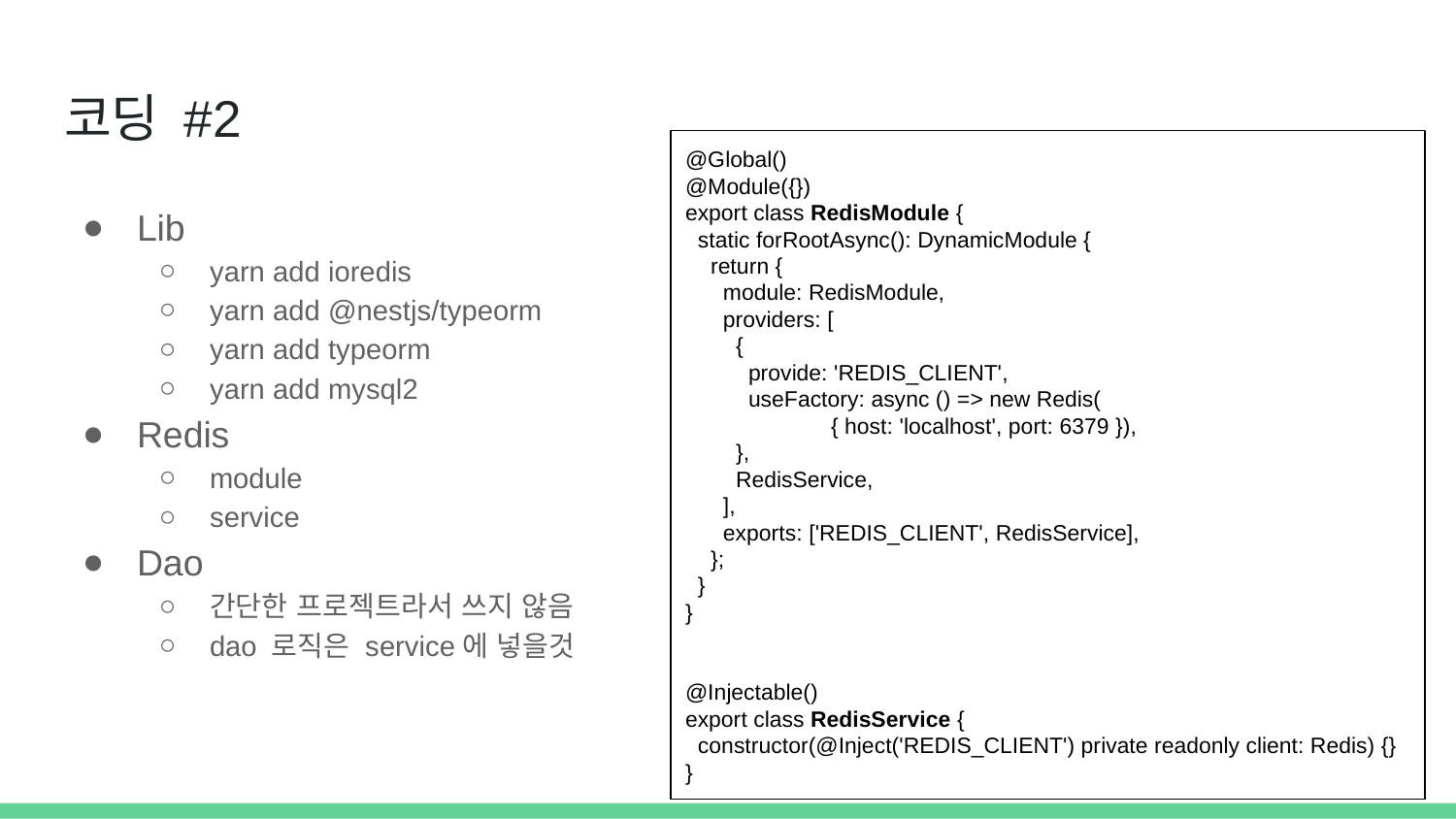

# 코딩 #2
@Global()
@Module({})
export class RedisModule {
  static forRootAsync(): DynamicModule {
    return {
      module: RedisModule,
      providers: [
        {
          provide: 'REDIS_CLIENT',
          useFactory: async () => new Redis(
{ host: 'localhost', port: 6379 }),
        },
        RedisService,
      ],
      exports: ['REDIS_CLIENT', RedisService],
    };
  }
}

@Injectable()
export class RedisService {
  constructor(@Inject('REDIS_CLIENT') private readonly client: Redis) {}
}
Lib
yarn add ioredis
yarn add @nestjs/typeorm
yarn add typeorm
yarn add mysql2
Redis
module
service
Dao
간단한 프로젝트라서 쓰지 않음
dao 로직은 service에 넣을것